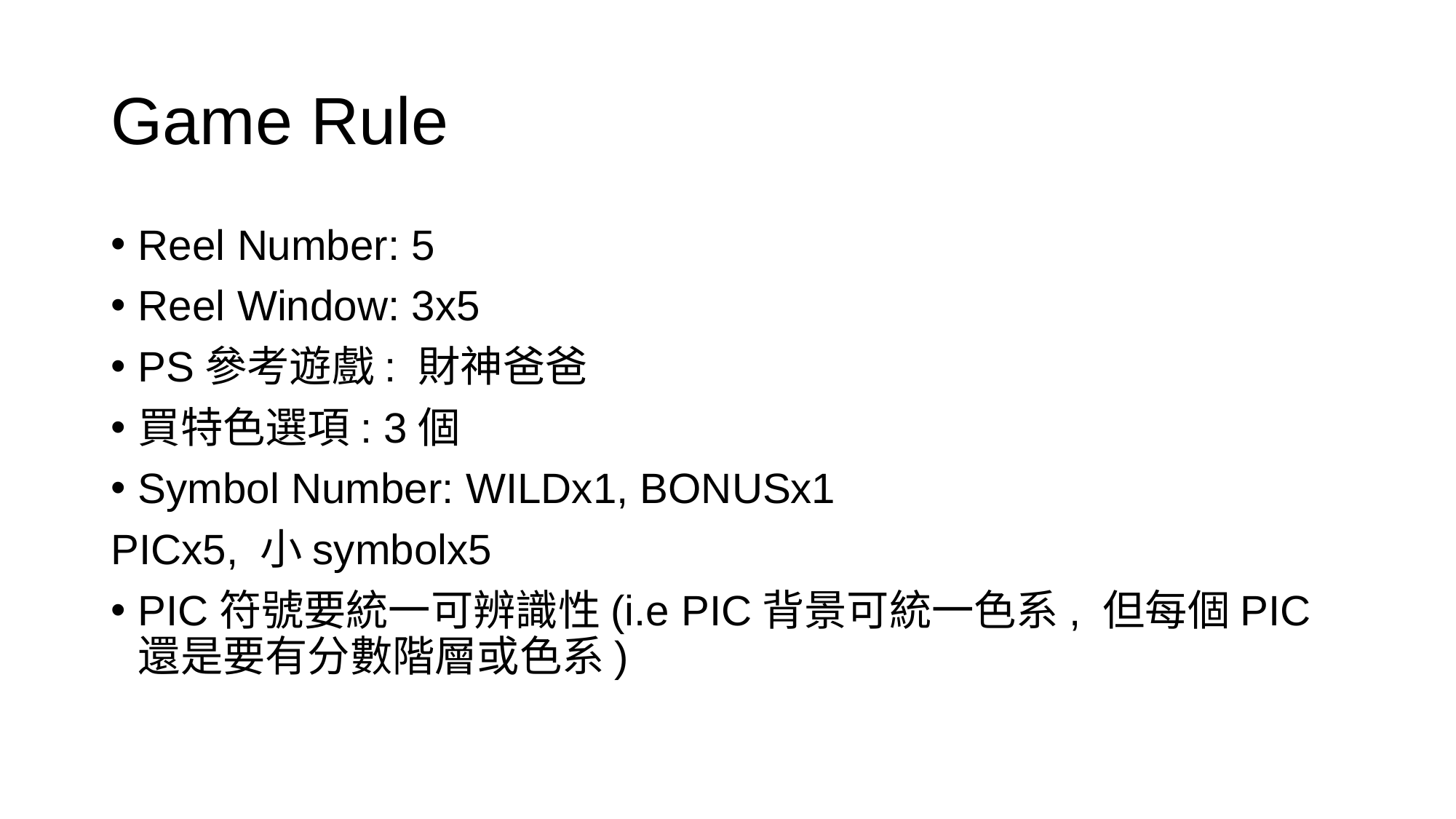

# Game Rule
Reel Number: 5
Reel Window: 3x5
PS參考遊戲: 財神爸爸
買特色選項: 3個
Symbol Number: WILDx1, BONUSx1
PICx5, 小symbolx5
PIC符號要統一可辨識性(i.e PIC背景可統一色系, 但每個PIC還是要有分數階層或色系)